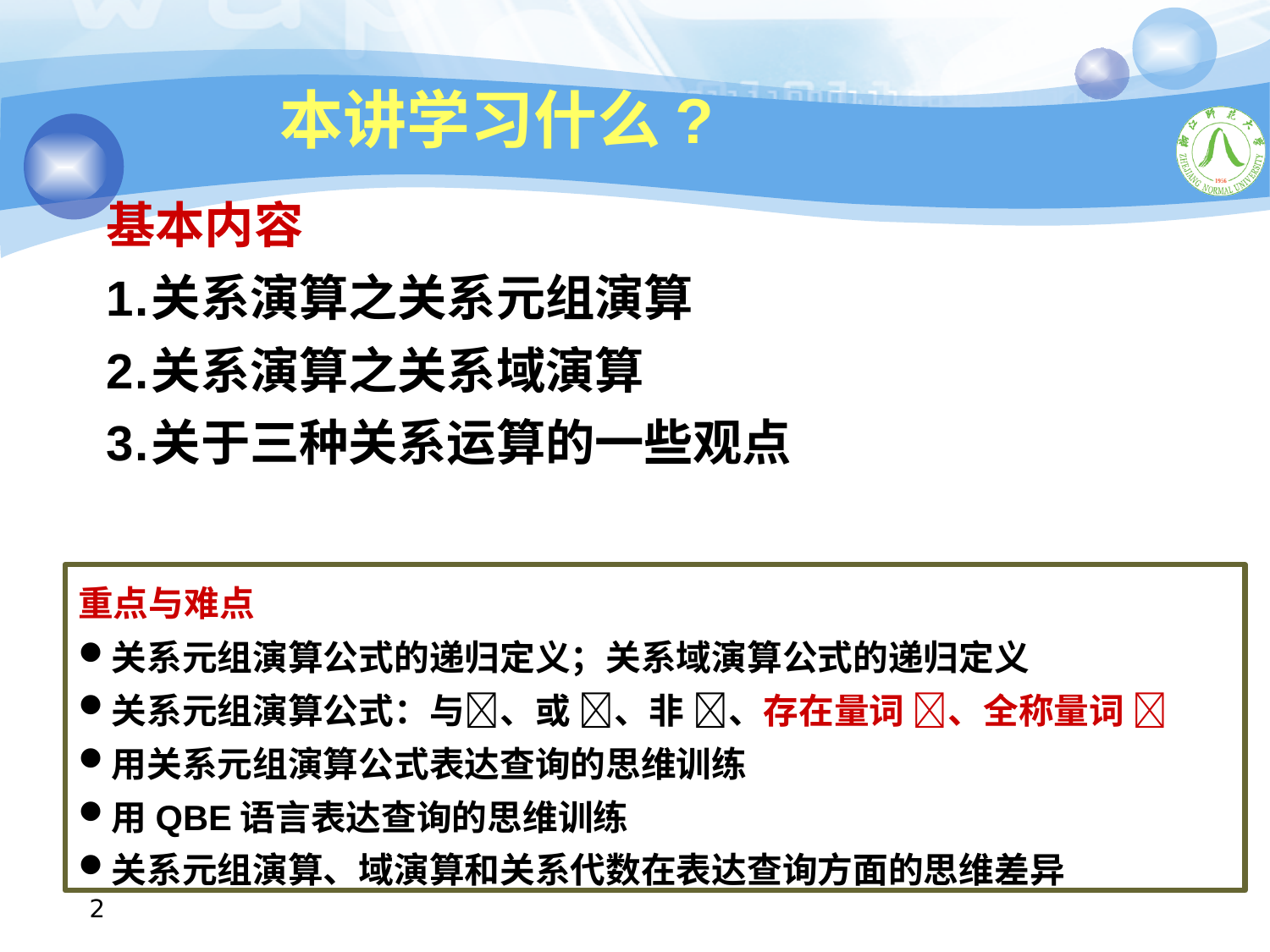

# 本讲学习什么?
基本内容
关系演算之关系元组演算
关系演算之关系域演算
关于三种关系运算的一些观点
重点与难点
关系元组演算公式的递归定义；关系域演算公式的递归定义
关系元组演算公式：与∧、或 ∨、非 ¬、存在量词 ∃、全称量词 ∀
用关系元组演算公式表达查询的思维训练
用QBE语言表达查询的思维训练
关系元组演算、域演算和关系代数在表达查询方面的思维差异
2